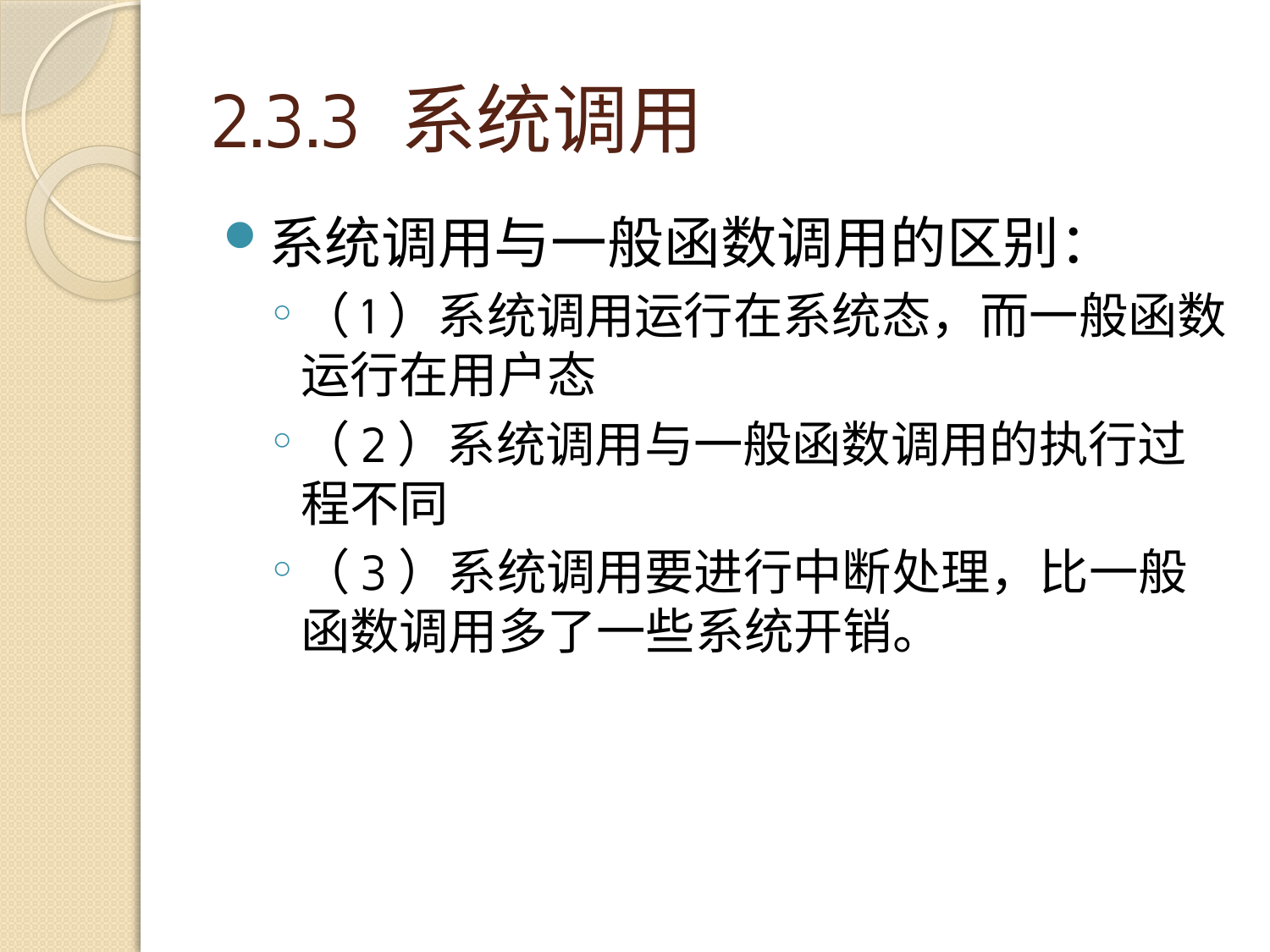

# 2.3.3 系统调用
系统调用与一般函数调用的区别：
（1）系统调用运行在系统态，而一般函数运行在用户态
（2）系统调用与一般函数调用的执行过程不同
（3）系统调用要进行中断处理，比一般函数调用多了一些系统开销。